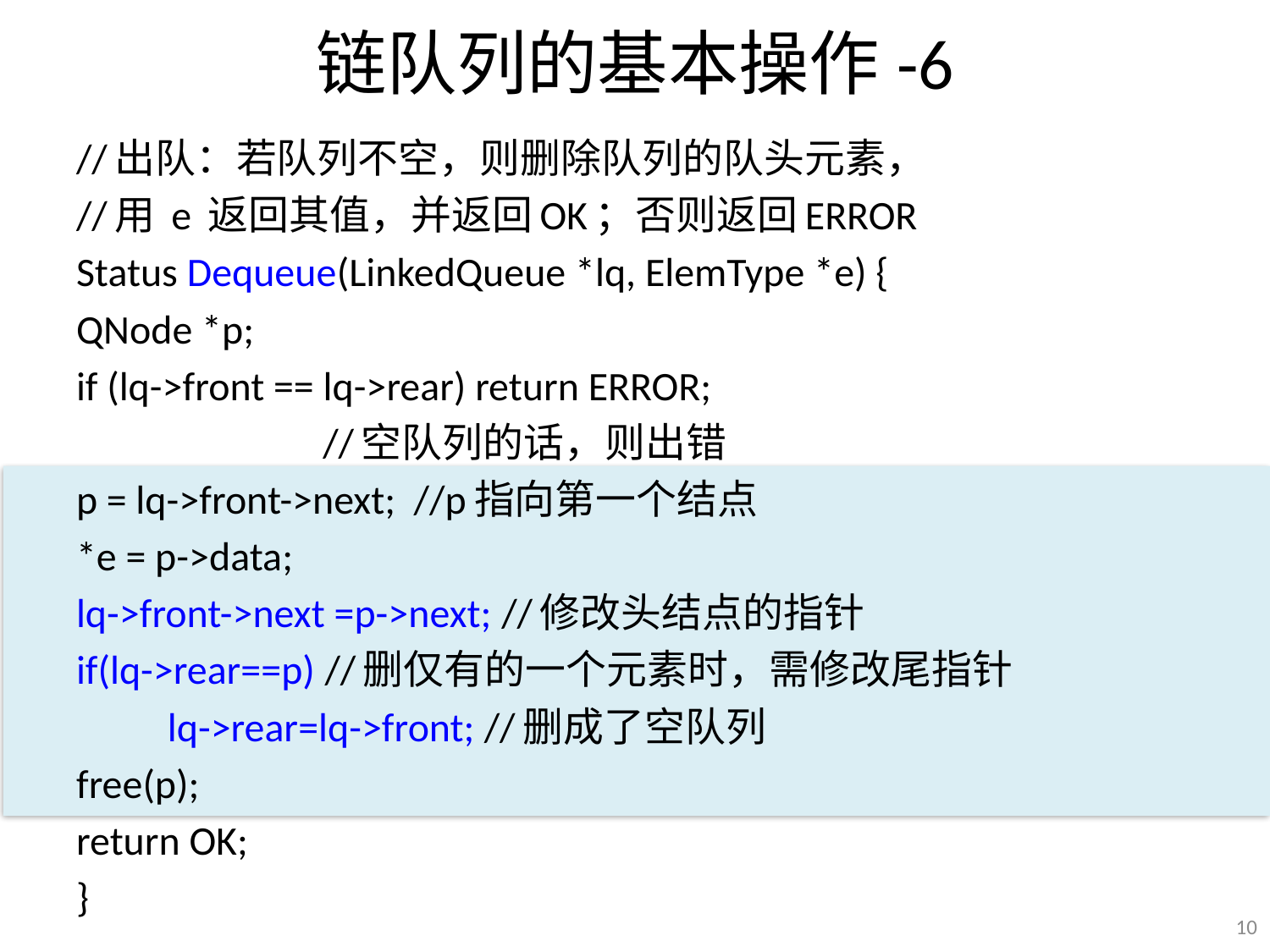

# 链队列的基本操作-6
//出队：若队列不空，则删除队列的队头元素，
//用 e 返回其值，并返回OK；否则返回ERROR
Status Dequeue(LinkedQueue *lq, ElemType *e) {
QNode *p;
if (lq->front == lq->rear) return ERROR;
		    	       //空队列的话，则出错
p = lq->front->next;  //p指向第一个结点
*e = p->data;
lq->front->next =p->next; //修改头结点的指针
if(lq->rear==p) //删仅有的一个元素时，需修改尾指针
	lq->rear=lq->front; //删成了空队列
free(p);
return OK;
}

10